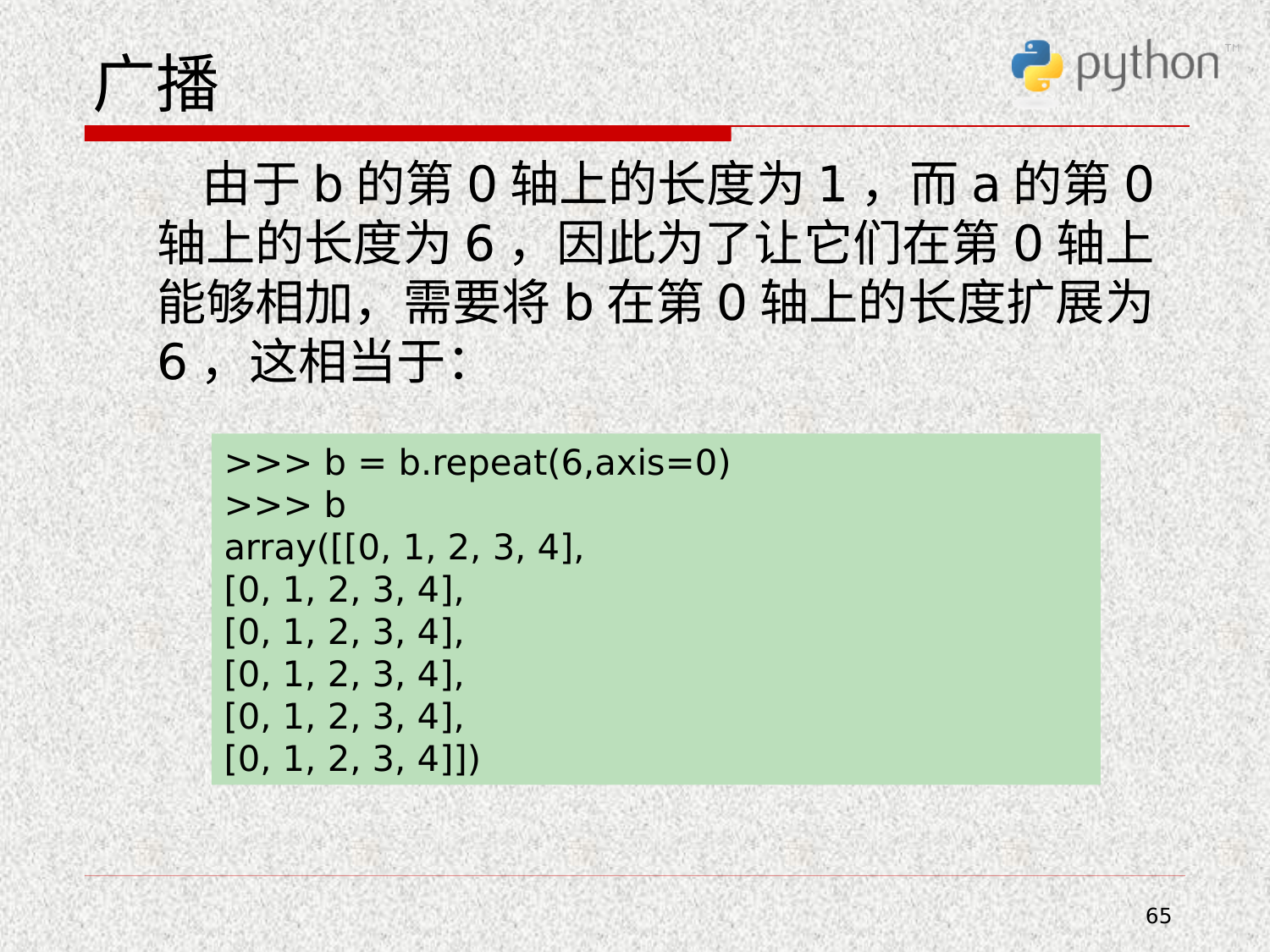

# 广播
         由于b的第0轴上的长度为1，而a的第0轴上的长度为6，因此为了让它们在第0轴上能够相加，需要将b在第0轴上的长度扩展为6，这相当于：
>>> b = b.repeat(6,axis=0)
>>> b
array([[0, 1, 2, 3, 4],
[0, 1, 2, 3, 4],
[0, 1, 2, 3, 4],
[0, 1, 2, 3, 4],
[0, 1, 2, 3, 4],
[0, 1, 2, 3, 4]])
65